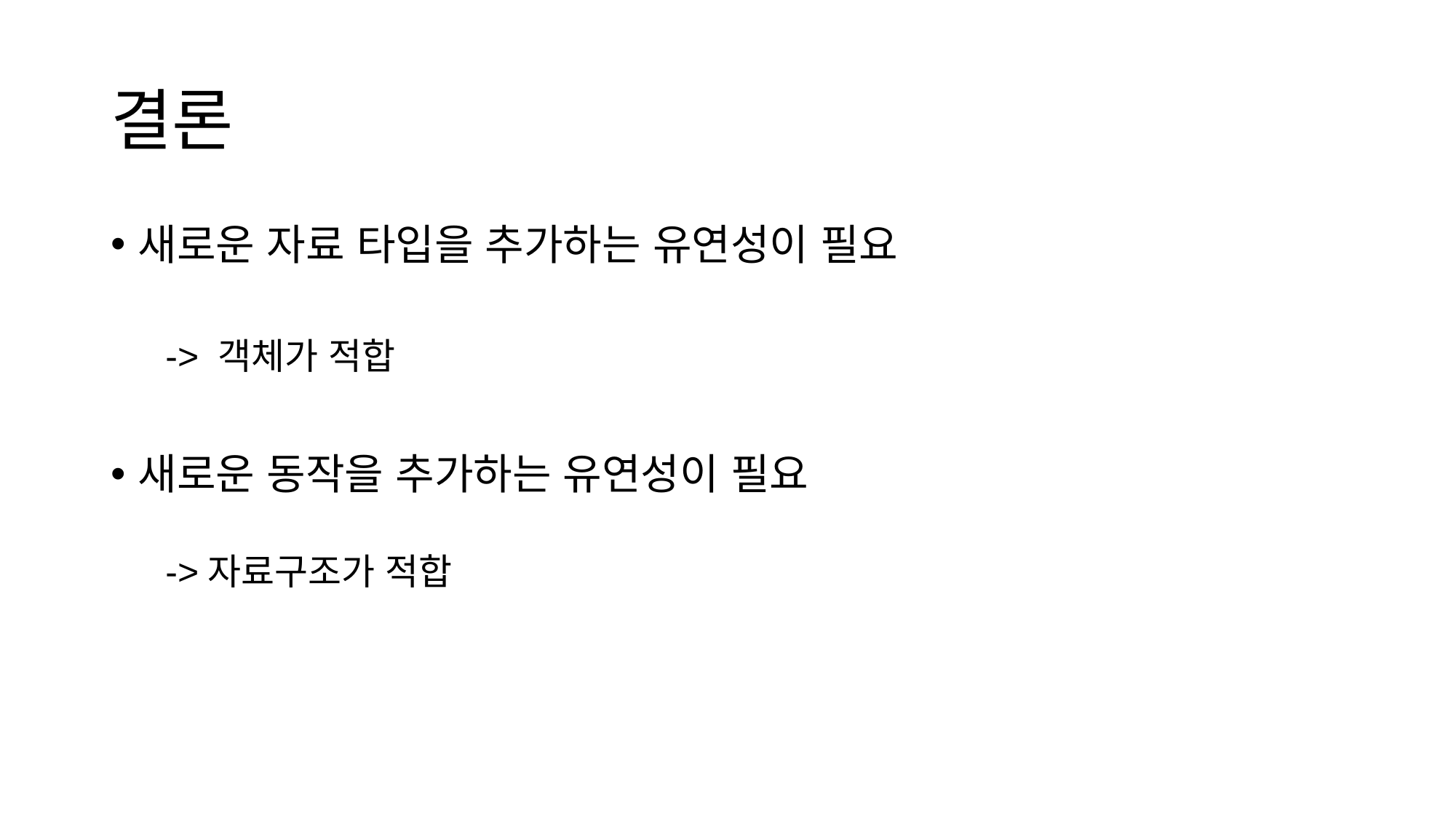

# 결론
새로운 자료 타입을 추가하는 유연성이 필요

-> 객체가 적합

새로운 동작을 추가하는 유연성이 필요

->자료구조가 적합